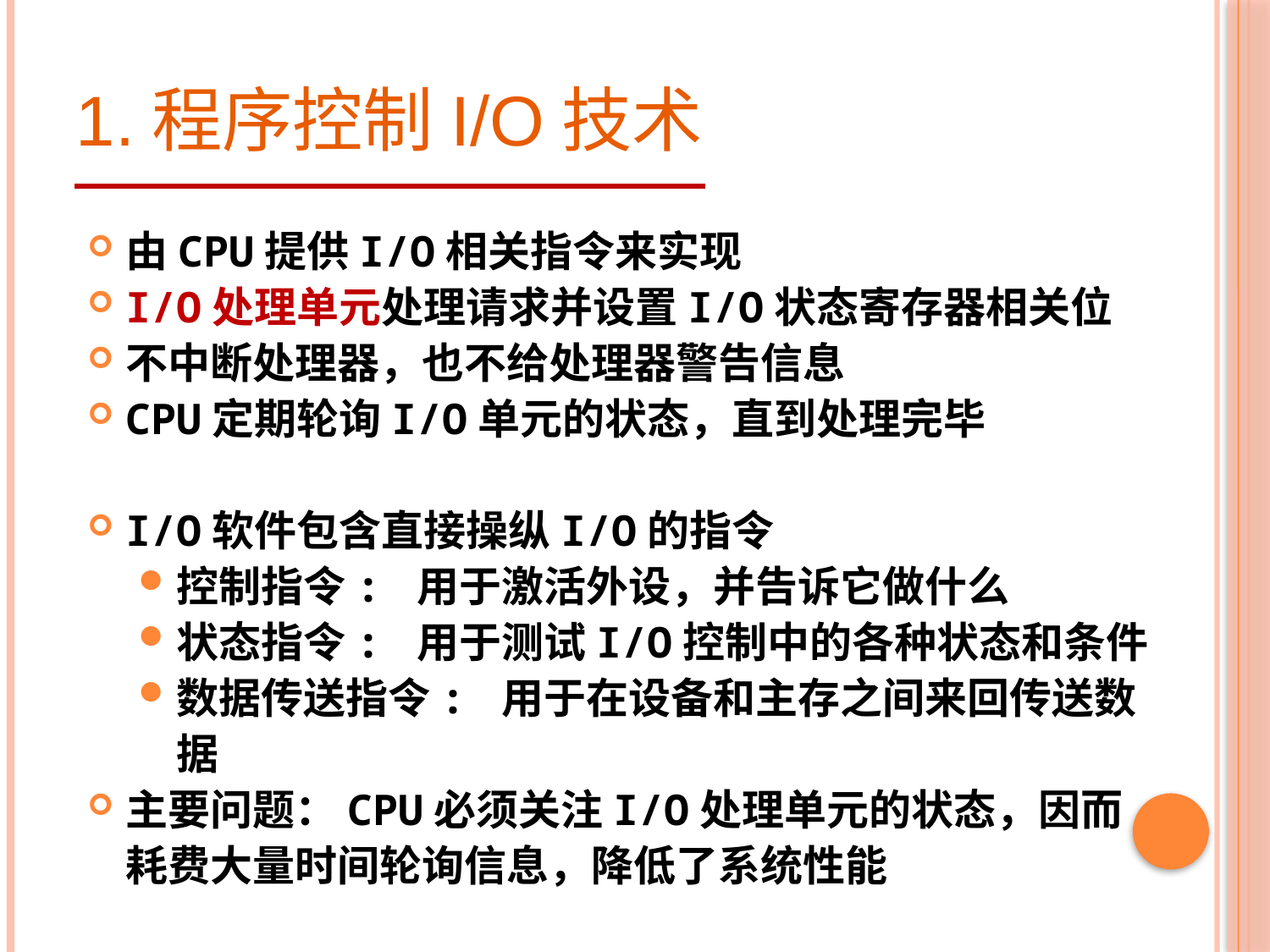

# 1.程序控制I/O技术
由CPU提供I/O相关指令来实现
I/O处理单元处理请求并设置I/O状态寄存器相关位
不中断处理器，也不给处理器警告信息
CPU定期轮询I/O单元的状态，直到处理完毕

I/O软件包含直接操纵I/O的指令
控制指令: 用于激活外设，并告诉它做什么
状态指令: 用于测试I/O控制中的各种状态和条件
数据传送指令: 用于在设备和主存之间来回传送数据
主要问题：CPU必须关注I/O处理单元的状态，因而耗费大量时间轮询信息，降低了系统性能